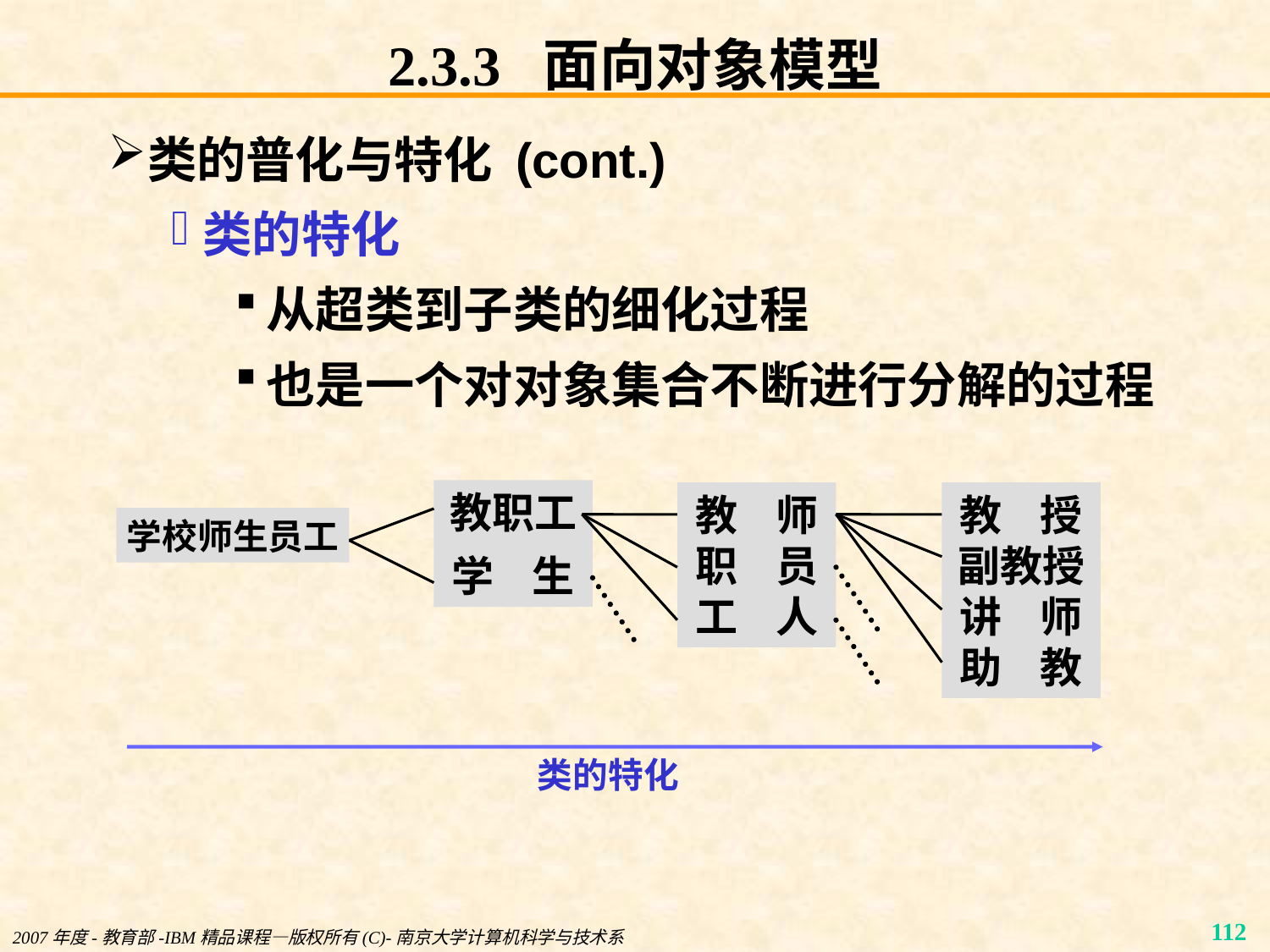

# 2.3.3  面向对象模型
类的普化与特化 (cont.)
类的特化
从超类到子类的细化过程
也是一个对对象集合不断进行分解的过程
教职工
学    生

教    师
职    员
工    人

教    授
副教授
讲    师
助    教

学校师生员工
类的特化

112
2007年度-教育部-IBM精品课程—版权所有(C)-南京大学计算机科学与技术系